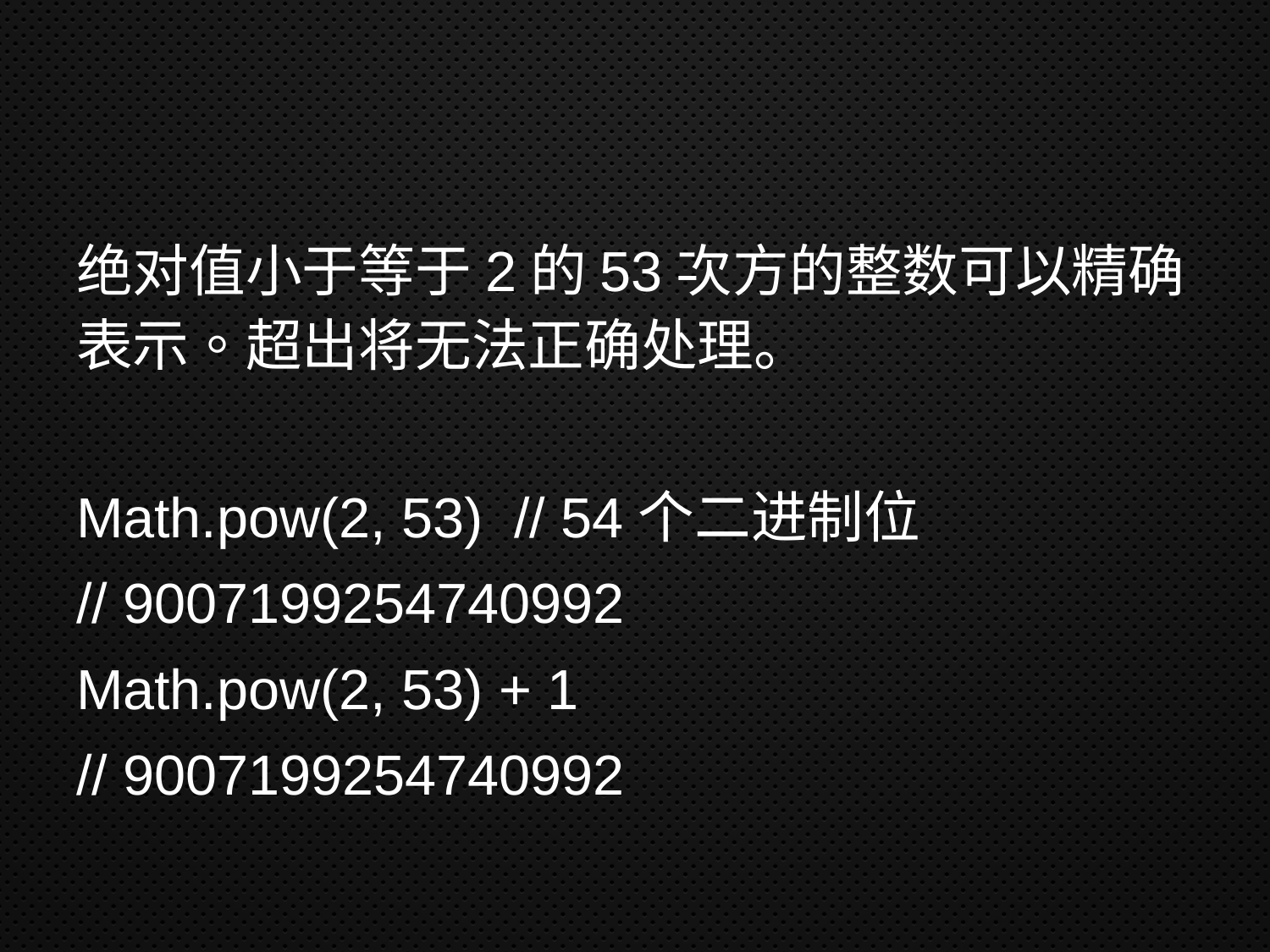

#
绝对值小于等于2的53次方的整数可以精确表示。超出将无法正确处理。

Math.pow(2, 53)  // 54个二进制位
// 9007199254740992
Math.pow(2, 53) + 1
// 9007199254740992